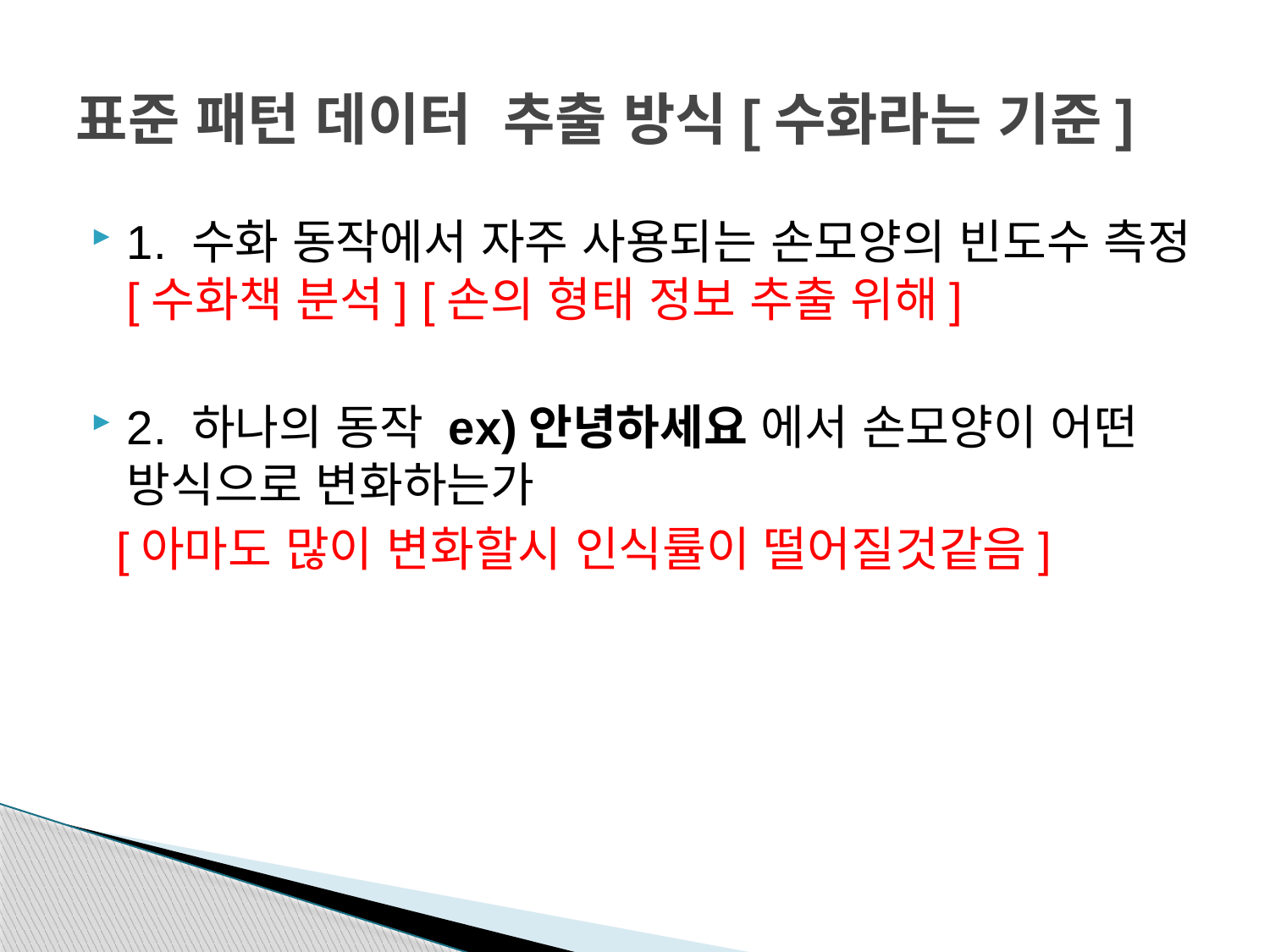

# 표준 패턴 데이터  추출 방식[수화라는 기준]
1. 수화 동작에서 자주 사용되는 손모양의 빈도수 측정 [수화책 분석] [손의 형태 정보 추출 위해]

2. 하나의 동작 ex)안녕하세요 에서 손모양이 어떤 방식으로 변화하는가
   [아마도 많이 변화할시 인식률이 떨어질것같음]